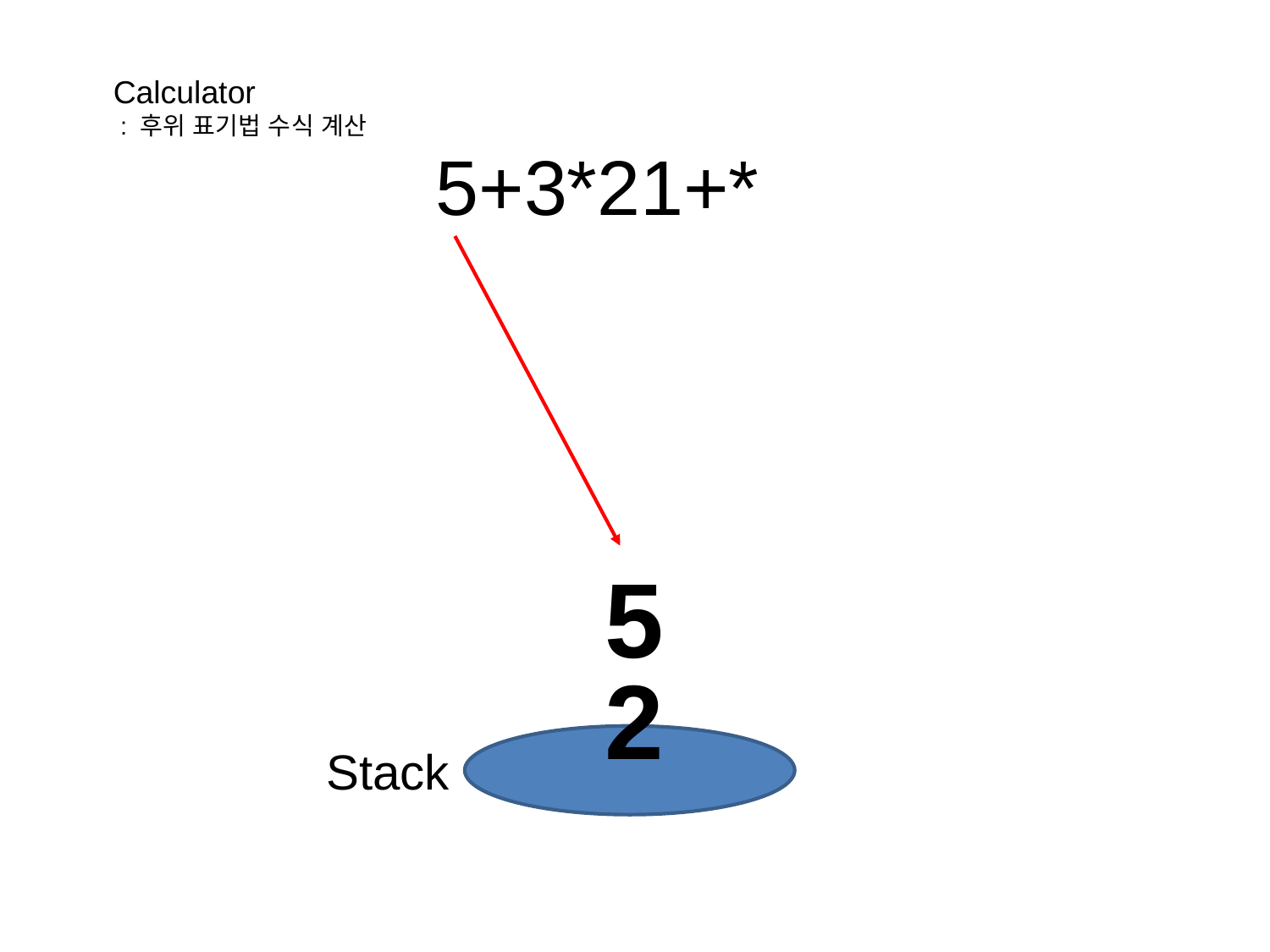

Calculator
 : 후위 표기법 수식 계산
5+3*21+*

5
2

Stack